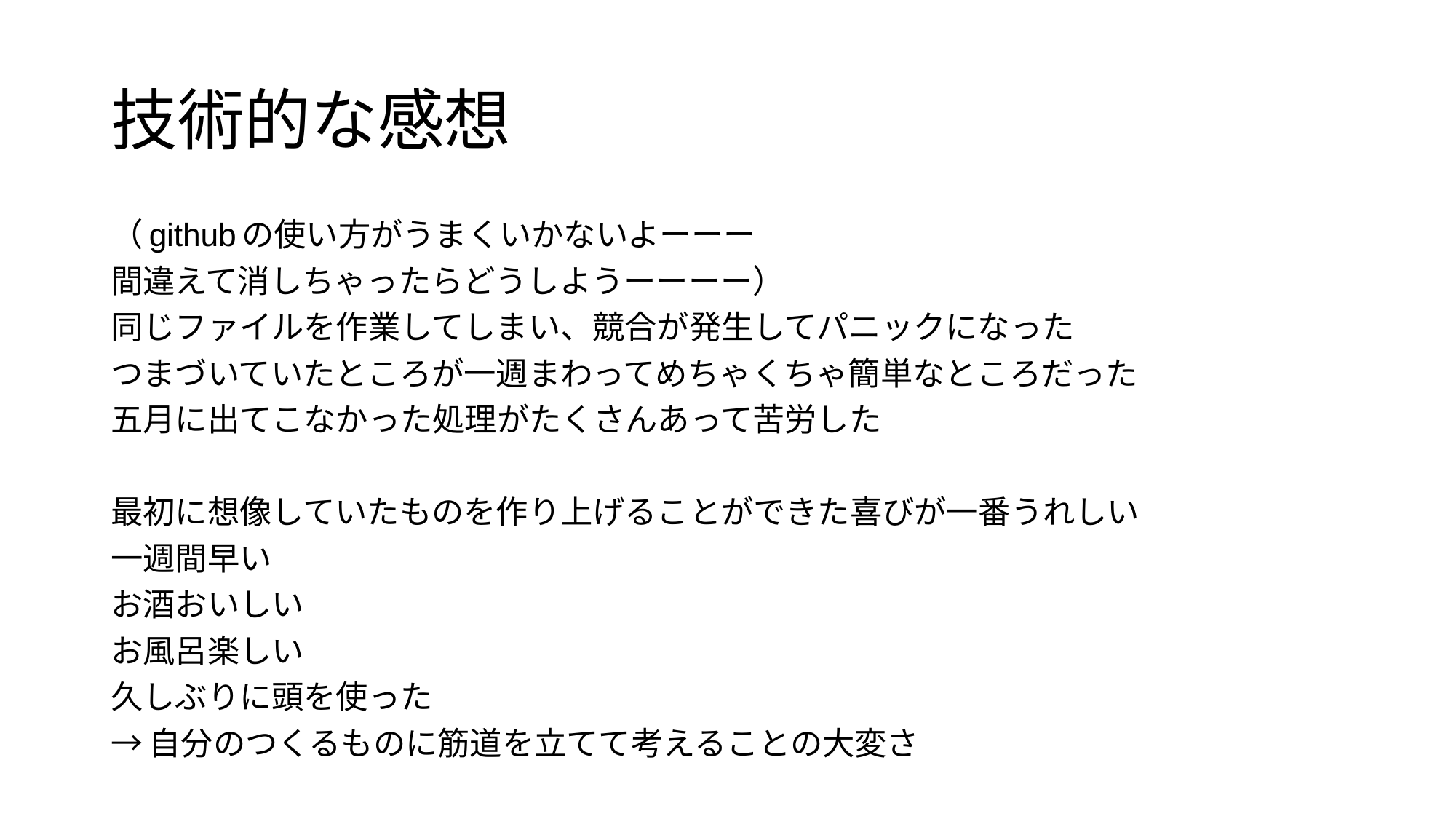

# 技術的な感想
（githubの使い方がうまくいかないよーーー
間違えて消しちゃったらどうしようーーーー）
同じファイルを作業してしまい、競合が発生してパニックになった
つまづいていたところが一週まわってめちゃくちゃ簡単なところだった
五月に出てこなかった処理がたくさんあって苦労した

最初に想像していたものを作り上げることができた喜びが一番うれしい
一週間早い
お酒おいしい
お風呂楽しい
久しぶりに頭を使った
→自分のつくるものに筋道を立てて考えることの大変さ